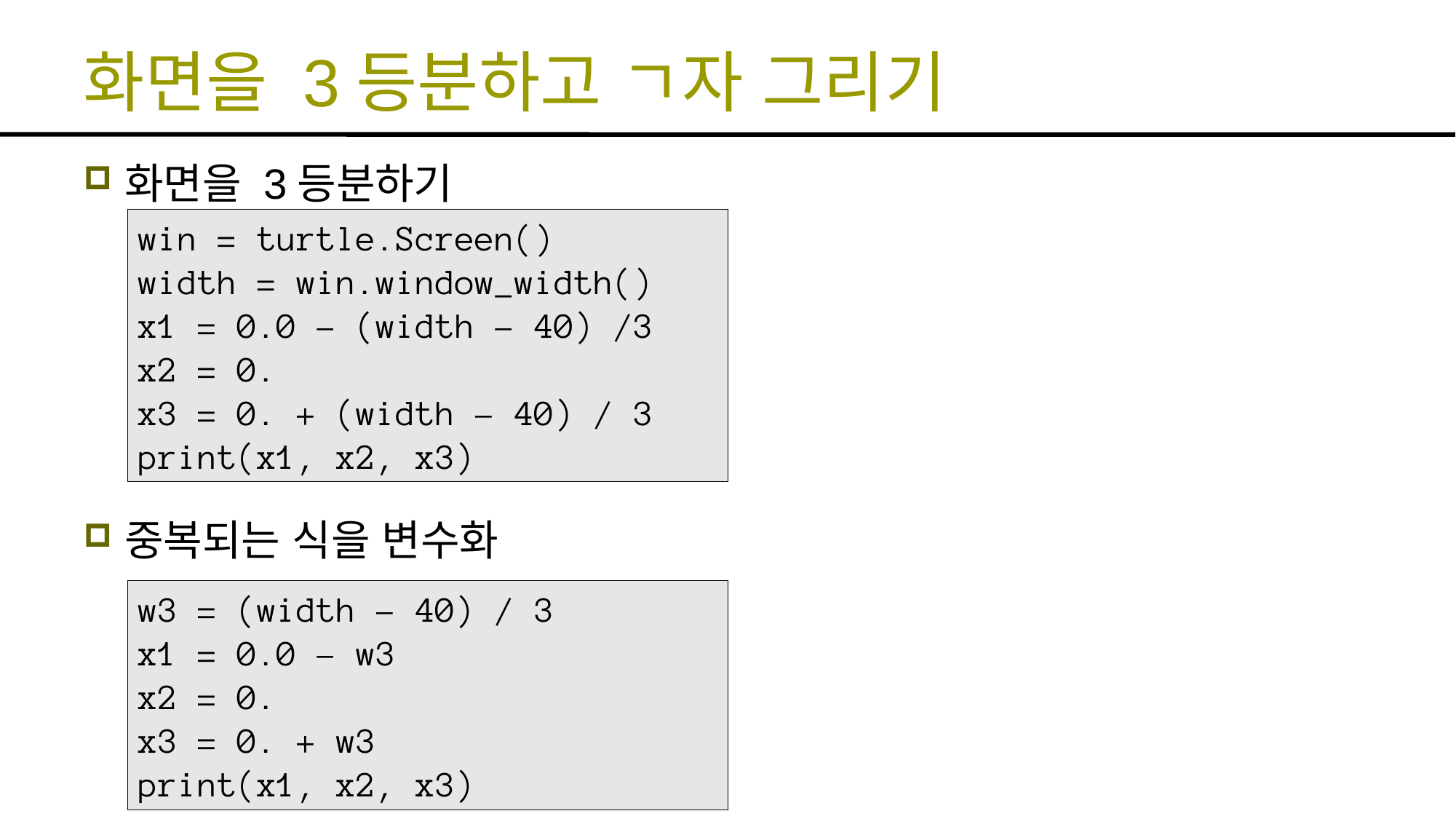

# 화면을 3등분하고 ㄱ자 그리기
화면을 3등분하기

중복되는 식을 변수화

win = turtle.Screen()
width = win.window_width()
x1 = 0.0 – (width – 40) /3
x2 = 0.
x3 = 0. + (width – 40) / 3
print(x1, x2, x3)
w3 = (width – 40) / 3
x1 = 0.0 – w3
x2 = 0.
x3 = 0. + w3
print(x1, x2, x3)